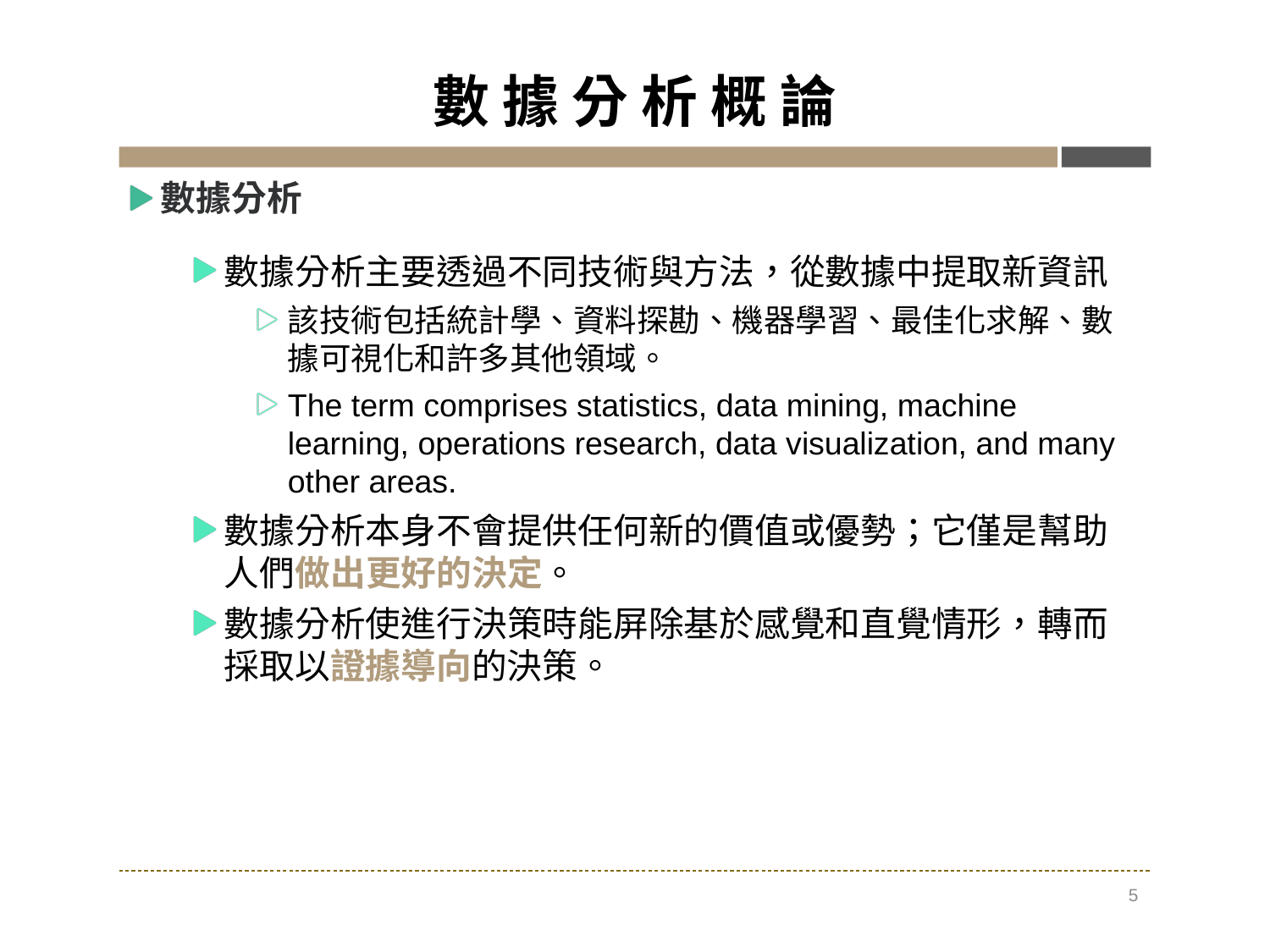

# 數 據 分 析 概 論
數據分析
數據分析主要透過不同技術與方法，從數據中提取新資訊
該技術包括統計學、資料探勘、機器學習、最佳化求解、數據可視化和許多其他領域。
The term comprises statistics, data mining, machine learning, operations research, data visualization, and many other areas.
數據分析本身不會提供任何新的價值或優勢；它僅是幫助人們做出更好的決定。
數據分析使進行決策時能屏除基於感覺和直覺情形，轉而採取以證據導向的決策。
5